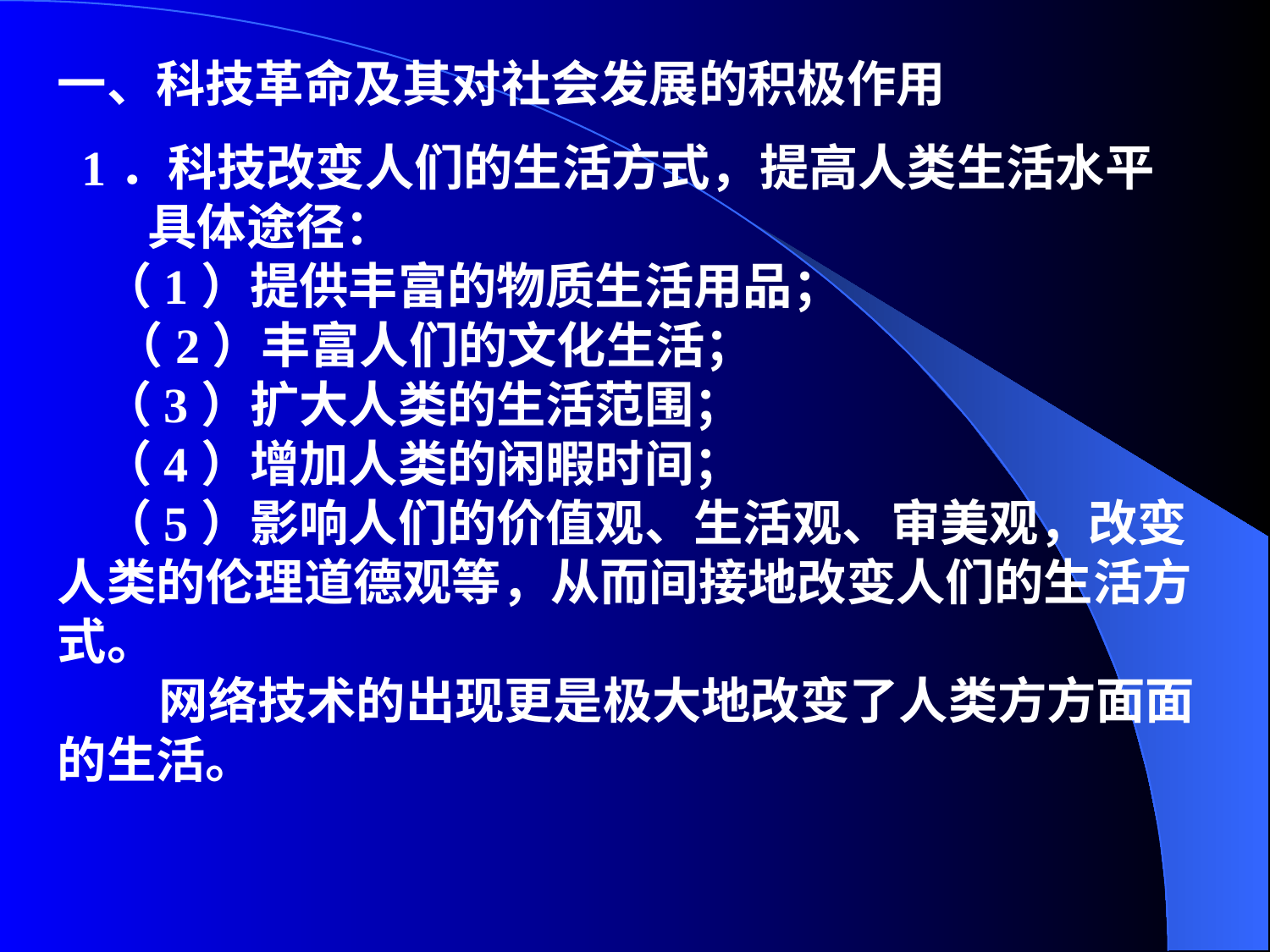

一、科技革命及其对社会发展的积极作用
  1．科技改变人们的生活方式，提高人类生活水平
       具体途径：
   （1）提供丰富的物质生活用品；
    （2）丰富人们的文化生活；
   （3）扩大人类的生活范围；
   （4）增加人类的闲暇时间；
   （5）影响人们的价值观、生活观、审美观，改变人类的伦理道德观等，从而间接地改变人们的生活方式。
        网络技术的出现更是极大地改变了人类方方面面的生活。